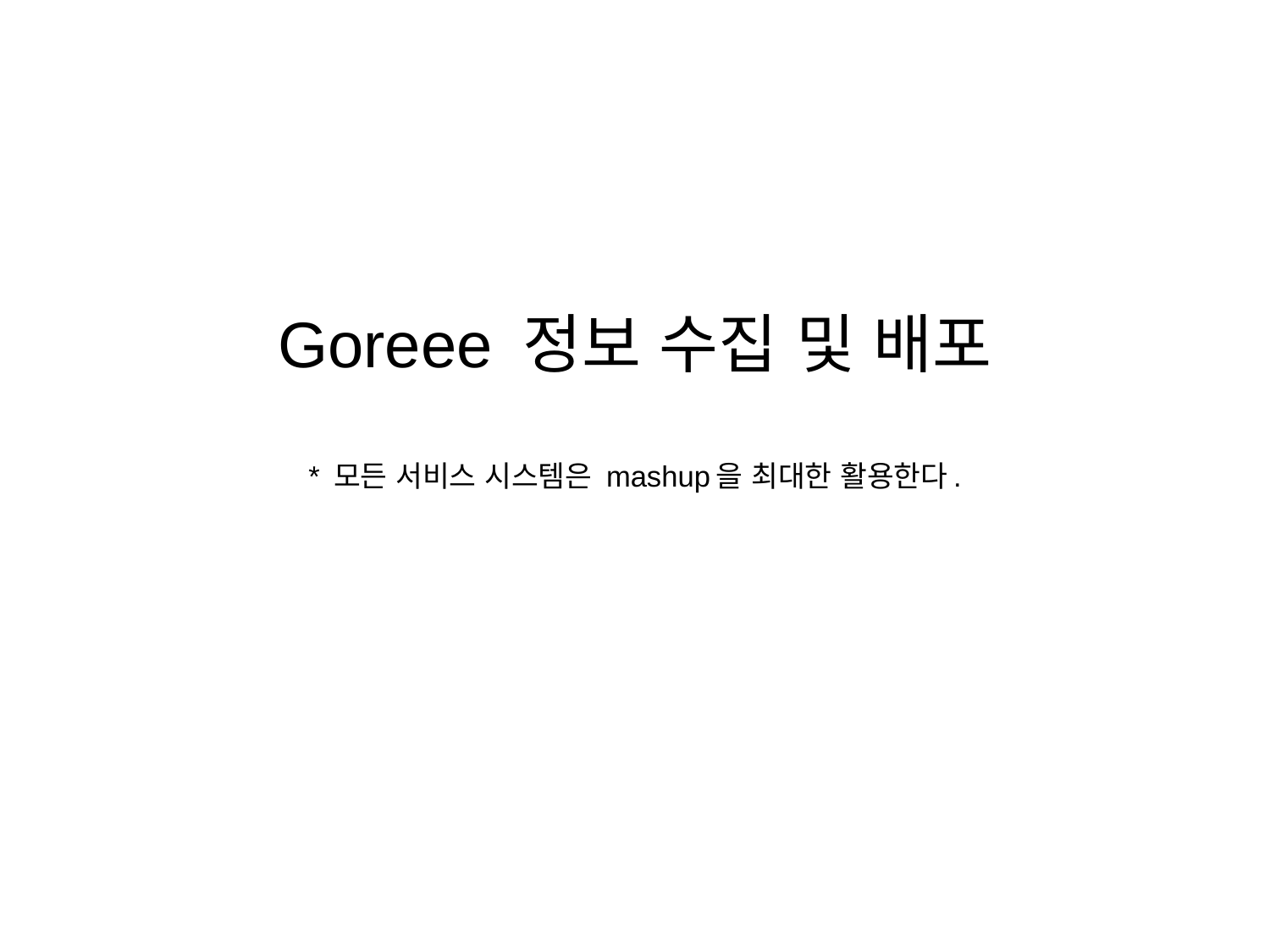

# Goreee 정보 수집 및 배포 * 모든 서비스 시스템은 mashup을 최대한 활용한다.